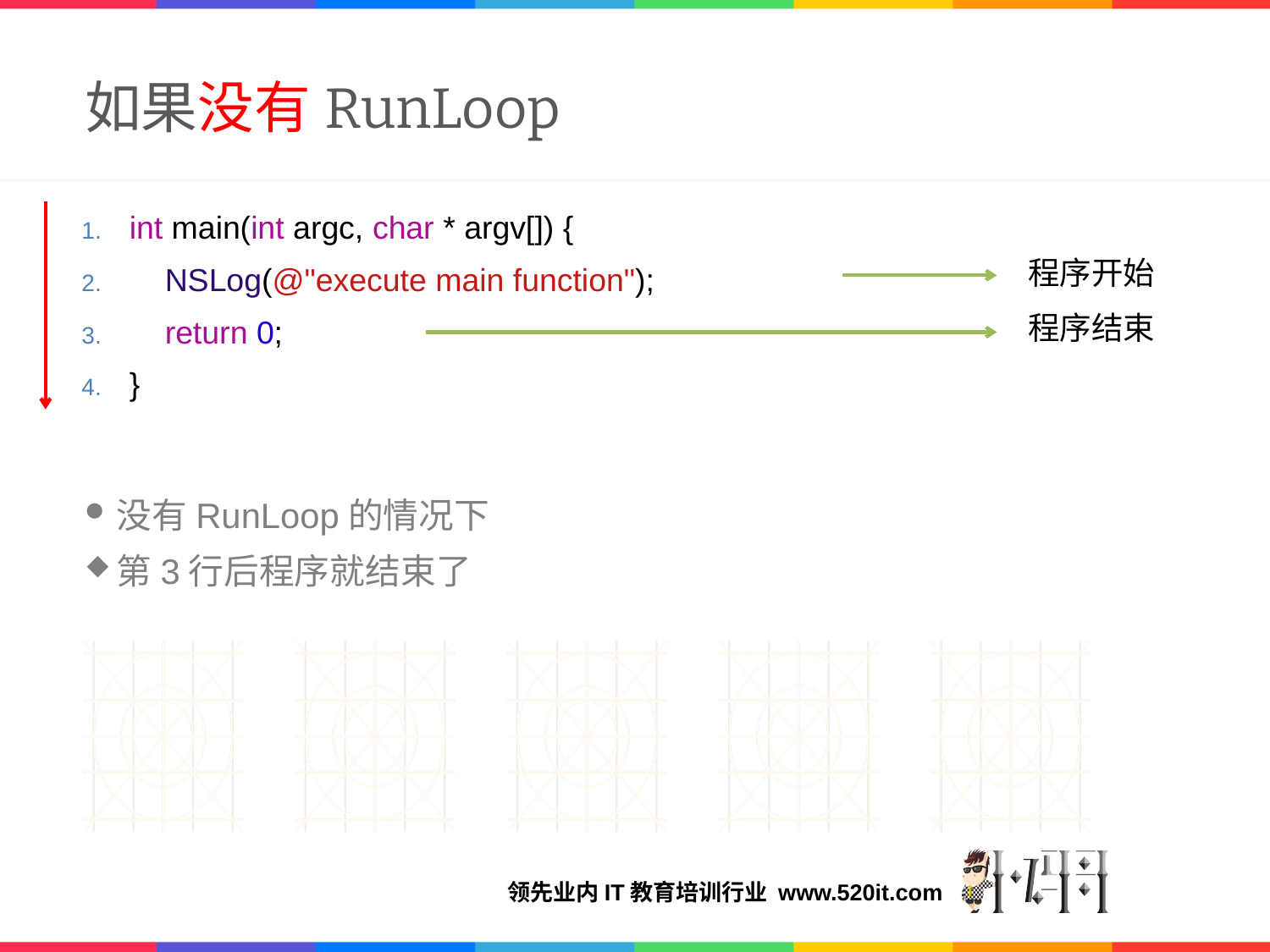

# 如果没有RunLoop
int main(int argc, char * argv[]) {
    NSLog(@"execute main function");
    return 0;
}
程序开始
程序结束

没有RunLoop的情况下
第3行后程序就结束了